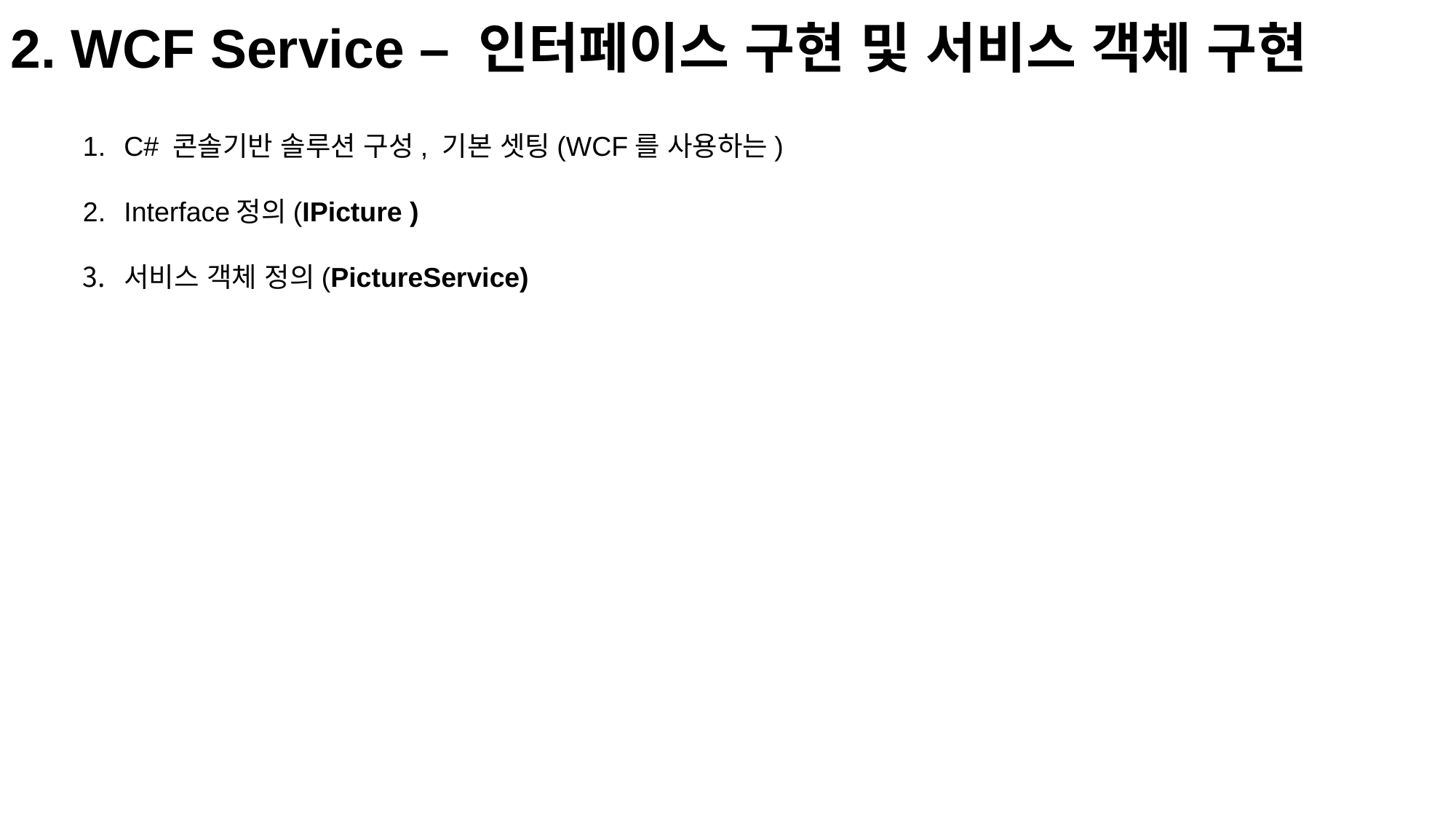

2. WCF Service – 인터페이스 구현 및 서비스 객체 구현

C# 콘솔기반 솔루션 구성, 기본 셋팅(WCF를 사용하는)

Interface정의(IPicture )

서비스 객체 정의(PictureService)